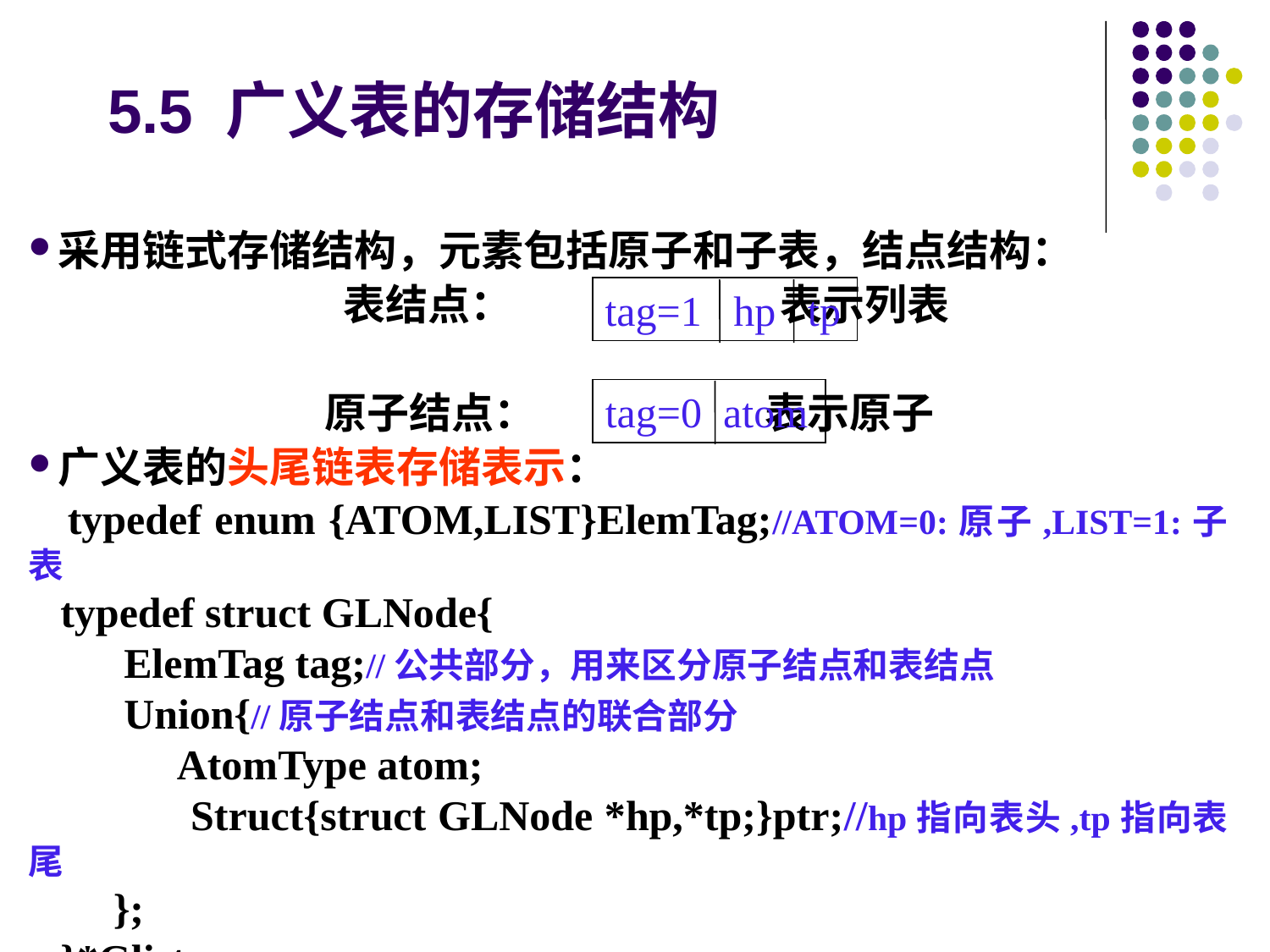

# 5.5 广义表的存储结构
采用链式存储结构，元素包括原子和子表，结点结构：
                                表结点：                            表示列表

                              原子结点：                        表示原子
广义表的头尾链表存储表示：
   typedef enum {ATOM,LIST}ElemTag;//ATOM=0:原子,LIST=1:子表
   typedef struct GLNode{
         ElemTag tag;//公共部分，用来区分原子结点和表结点
         Union{//原子结点和表结点的联合部分
              AtomType atom;
              Struct{struct GLNode *hp,*tp;}ptr;//hp指向表头,tp指向表尾
        };
   }*Glist;
tag=1   hp   tp

tag=0  atom